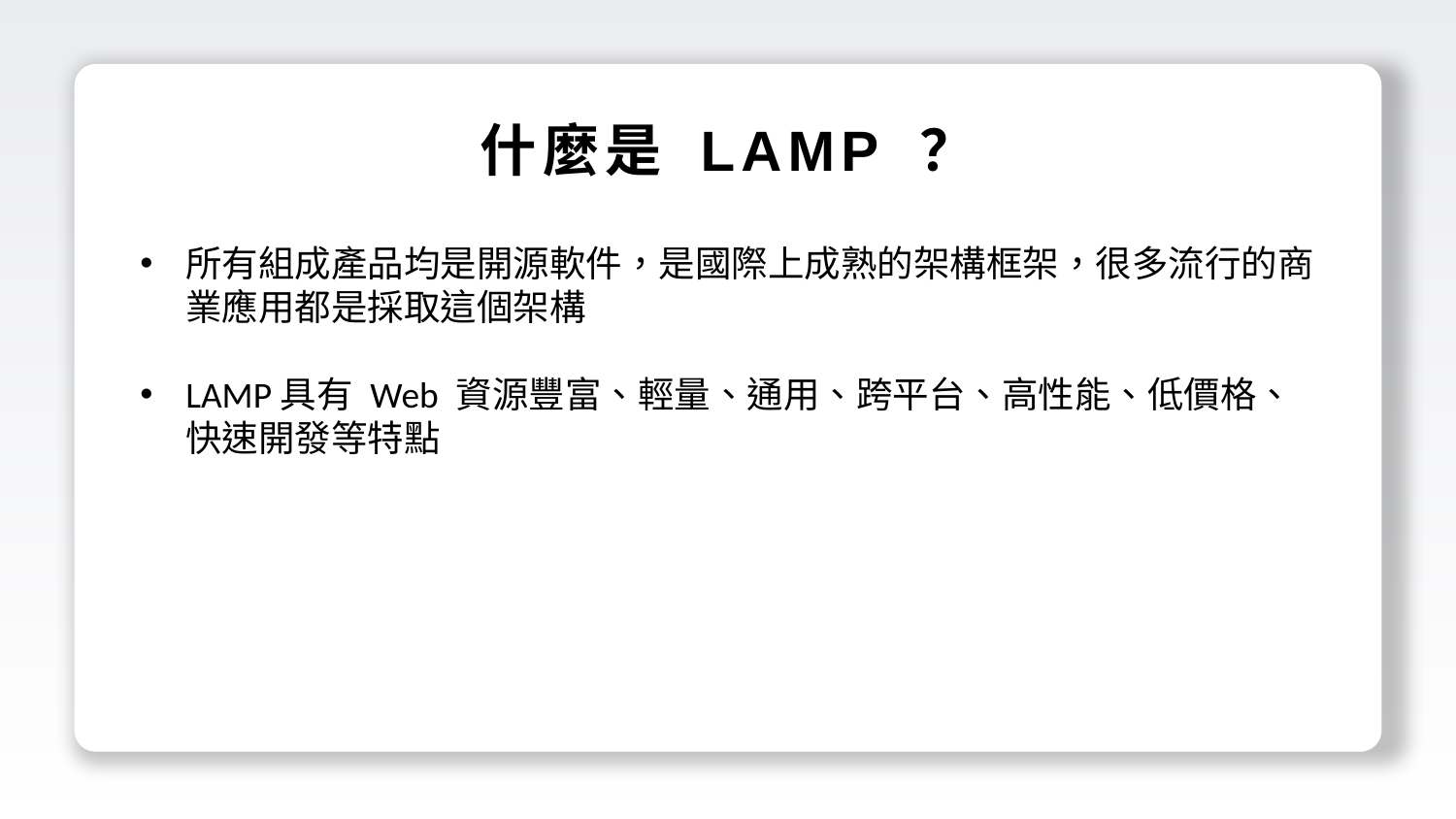

什麼是 LAMP ？
所有組成產品均是開源軟件，是國際上成熟的架構框架，很多流行的商業應用都是採取這個架構

LAMP具有 Web 資源豐富、輕量、通用、跨平台、高性能、低價格、快速開發等特點